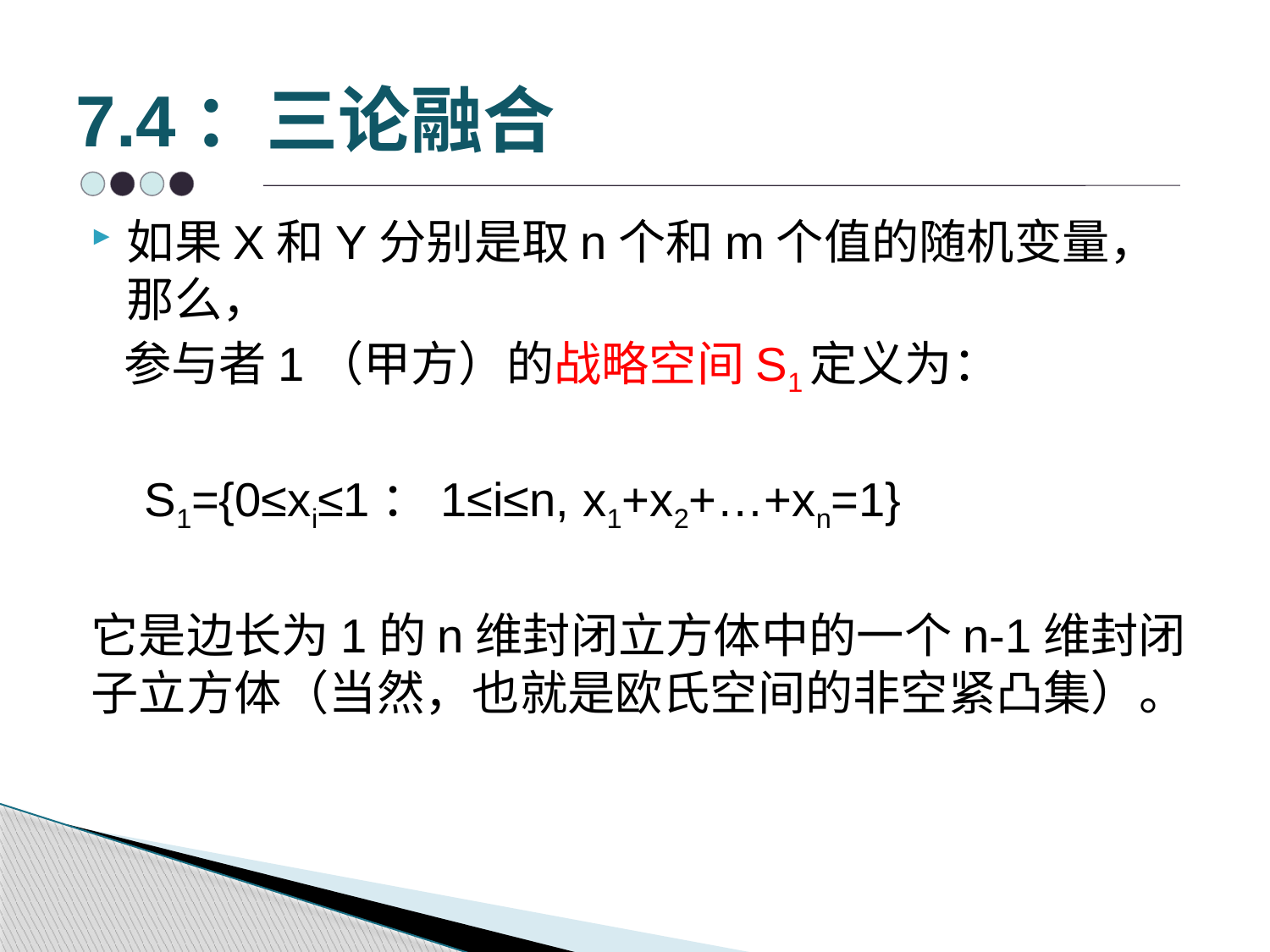

# 7.4：三论融合

如果X和Y分别是取n个和m个值的随机变量，那么，
  参与者1（甲方）的战略空间S1定义为：

    S1={0≤xi≤1：1≤i≤n, x1+x2+…+xn=1}

它是边长为1的n维封闭立方体中的一个n-1维封闭子立方体（当然，也就是欧氏空间的非空紧凸集）。